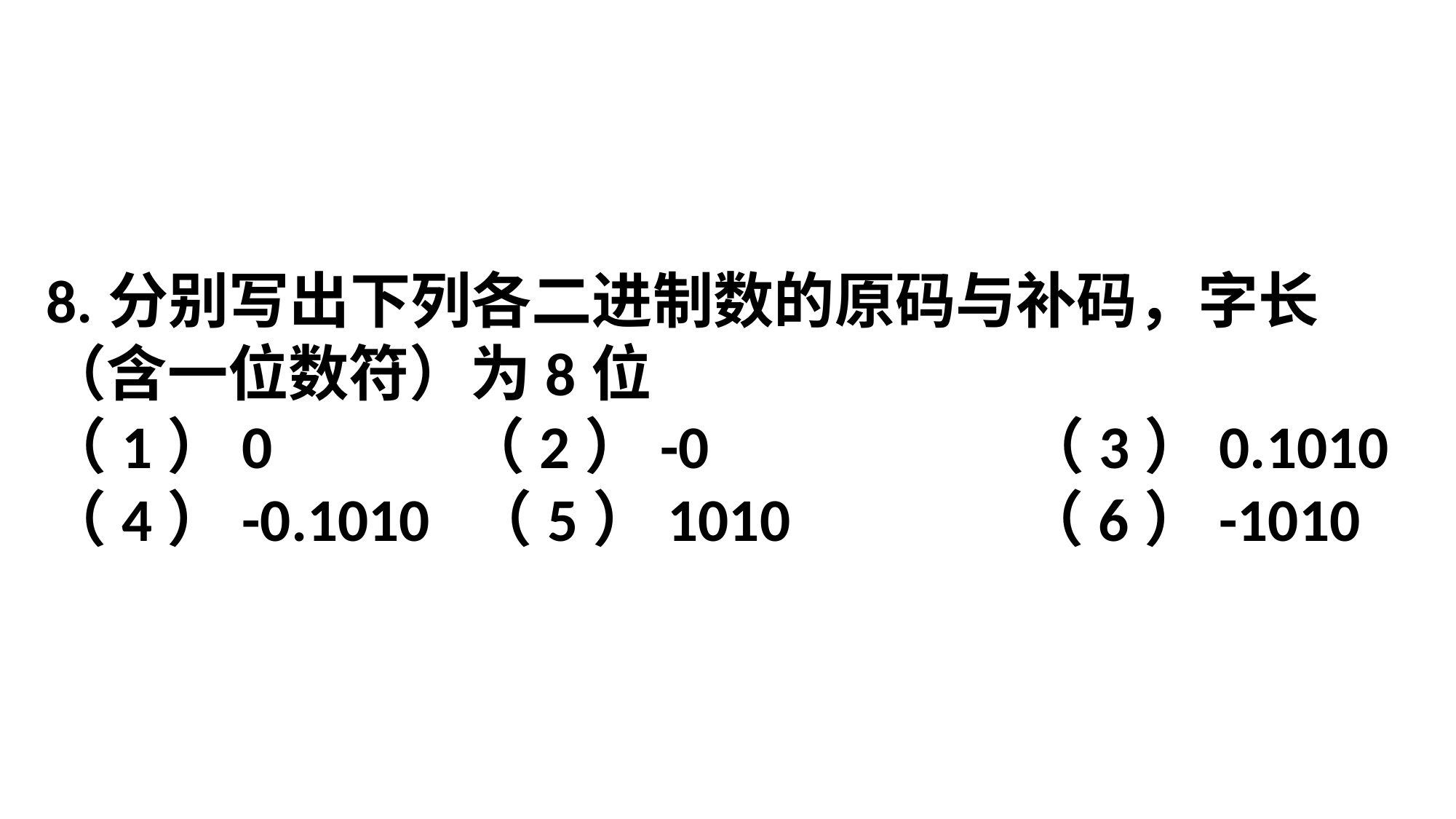

8.分别写出下列各二进制数的原码与补码，字长（含一位数符）为8位
（1）0             （2）-0                      （3）0.1010
（4）-0.1010  （5）1010                （6）-1010